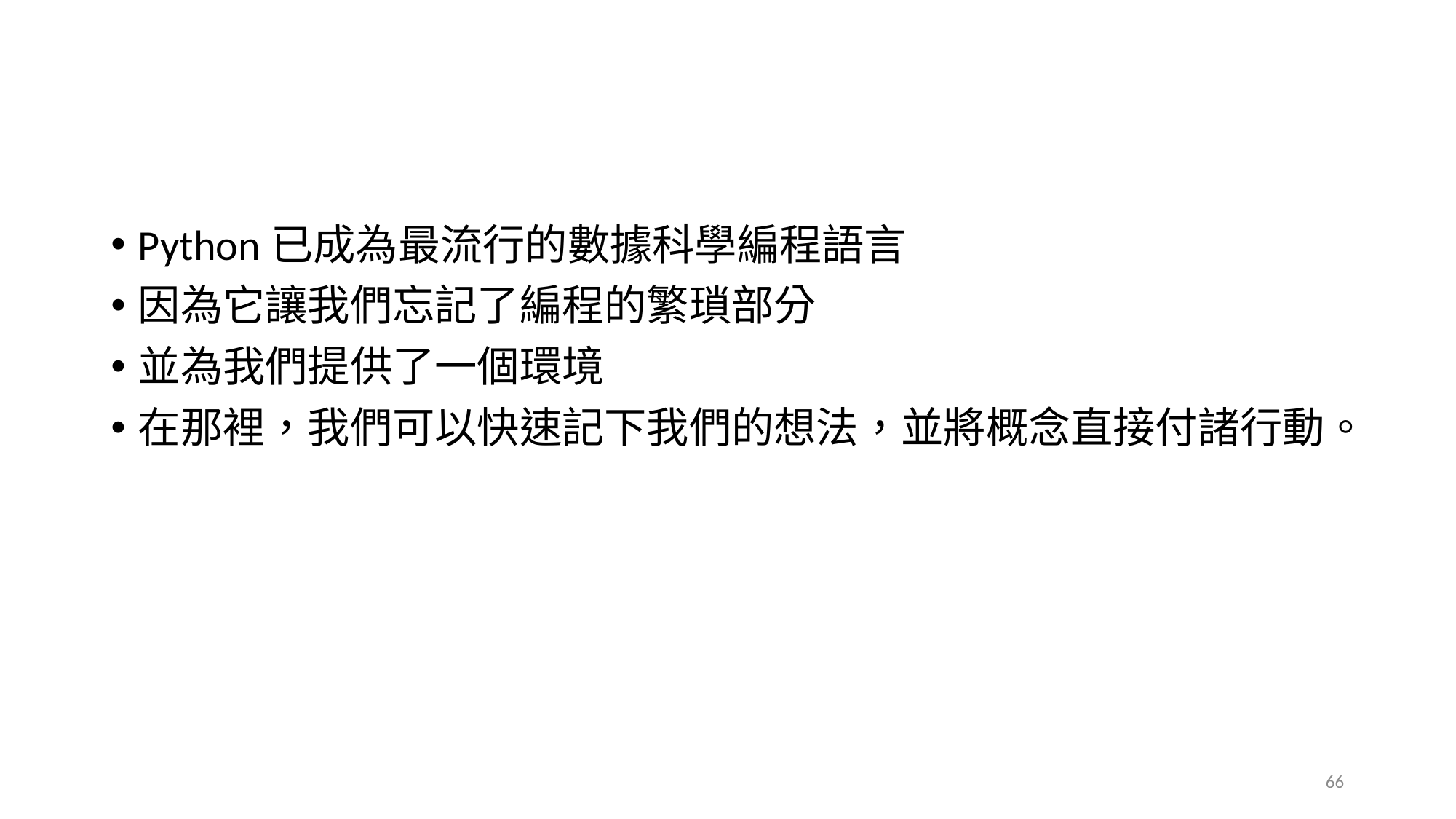

#
Python已成為最流行的數據科學編程語言
因為它讓我們忘記了編程的繁瑣部分
並為我們提供了一個環境
在那裡，我們可以快速記下我們的想法，並將概念直接付諸行動。
66